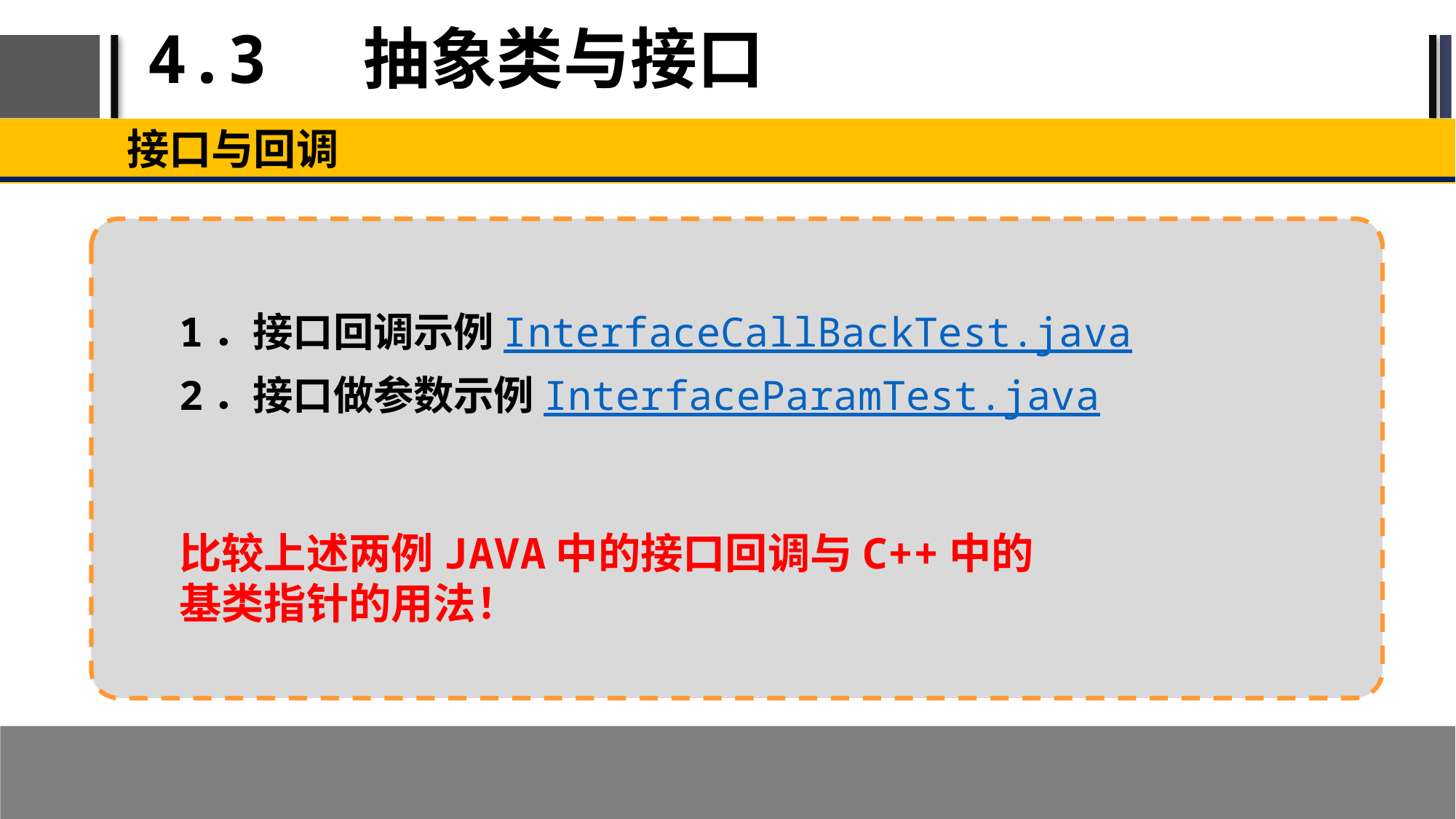

# 4.3  抽象类与接口
接口与回调

1．接口回调示例InterfaceCallBackTest.java
2．接口做参数示例InterfaceParamTest.java

比较上述两例JAVA中的接口回调与C++中的基类指针的用法！